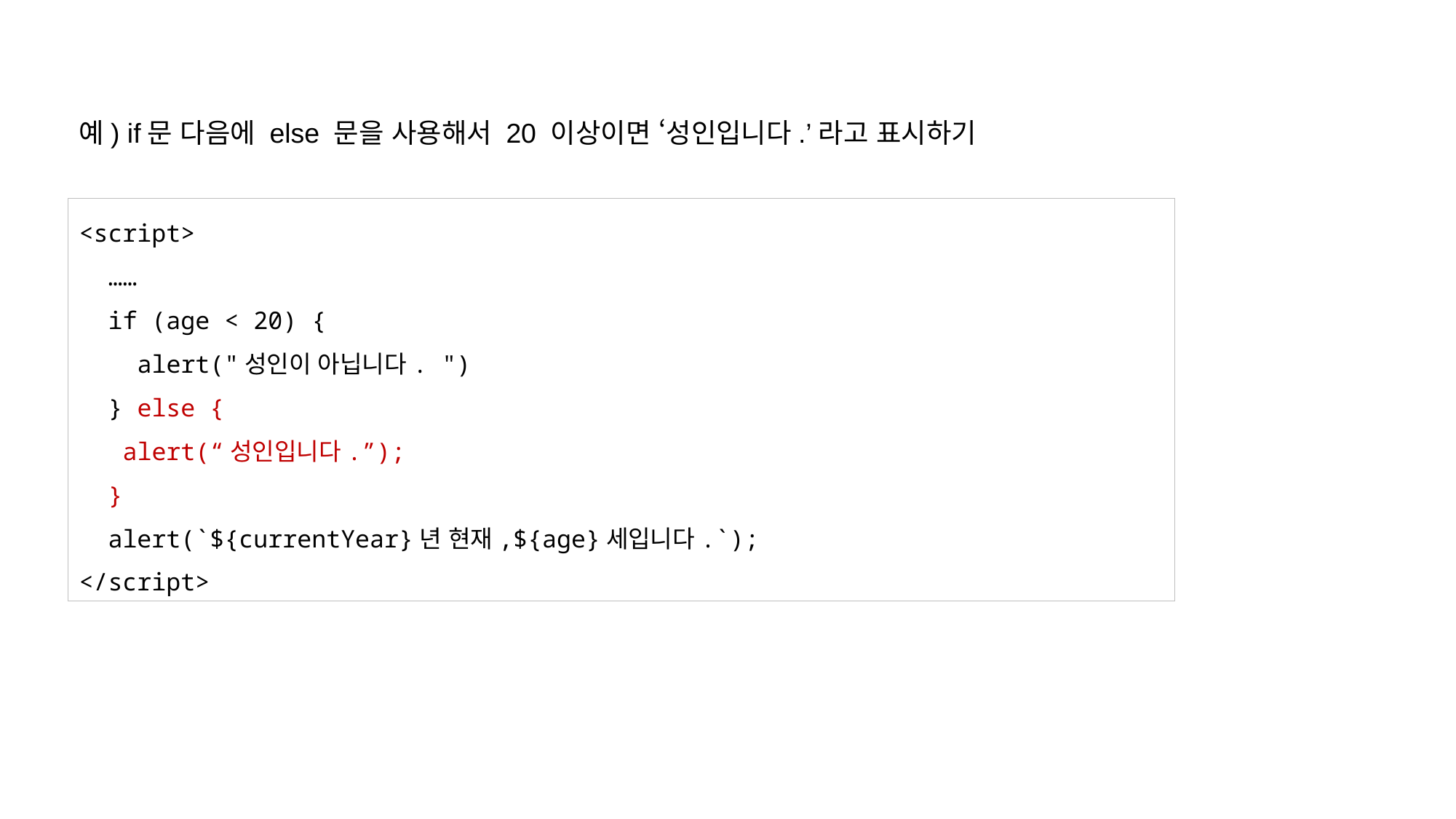

예) if문 다음에 else 문을 사용해서 20 이상이면 ‘성인입니다.’라고 표시하기
<script>
  ……
  if (age < 20) {
    alert("성인이 아닙니다. ")
  } else {
   alert(“성인입니다.”);
  }
  alert(`${currentYear}년 현재,${age}세입니다.`);
</script>